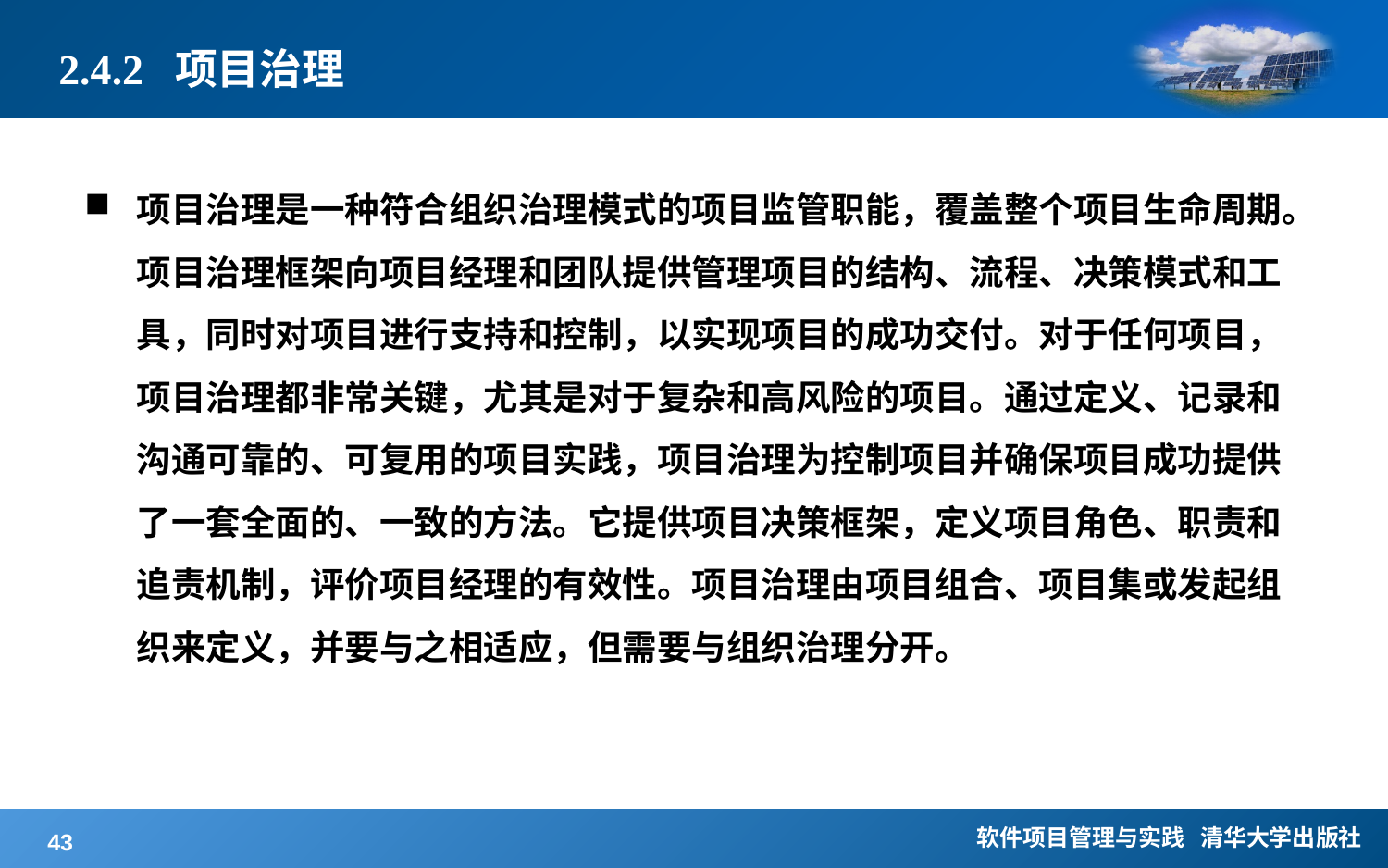

# 2.4.2  项目治理
项目治理是一种符合组织治理模式的项目监管职能，覆盖整个项目生命周期。项目治理框架向项目经理和团队提供管理项目的结构、流程、决策模式和工具，同时对项目进行支持和控制，以实现项目的成功交付。对于任何项目，项目治理都非常关键，尤其是对于复杂和高风险的项目。通过定义、记录和沟通可靠的、可复用的项目实践，项目治理为控制项目并确保项目成功提供了一套全面的、一致的方法。它提供项目决策框架，定义项目角色、职责和追责机制，评价项目经理的有效性。项目治理由项目组合、项目集或发起组织来定义，并要与之相适应，但需要与组织治理分开。